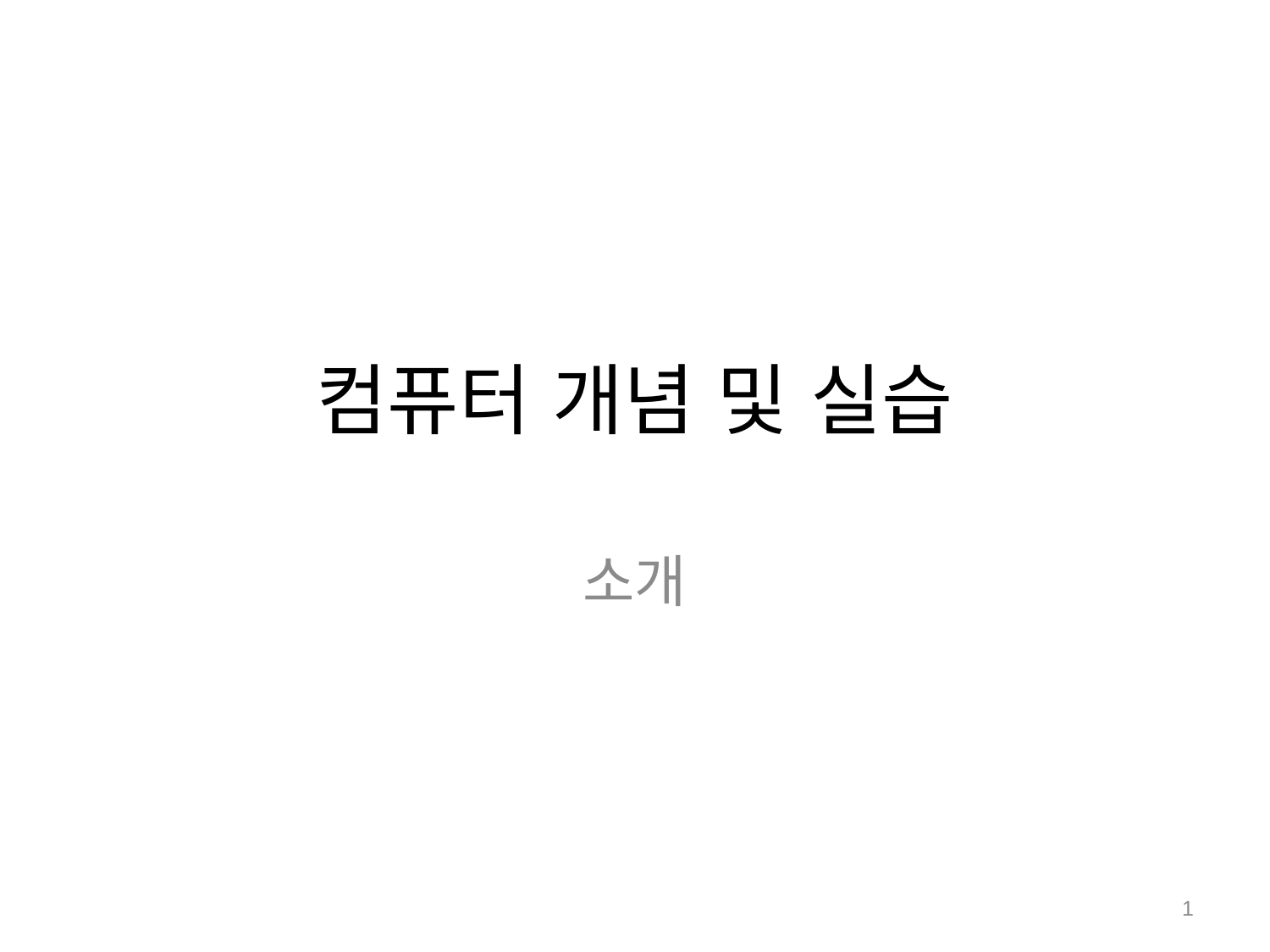

# 컴퓨터 개념 및 실습
소개
1